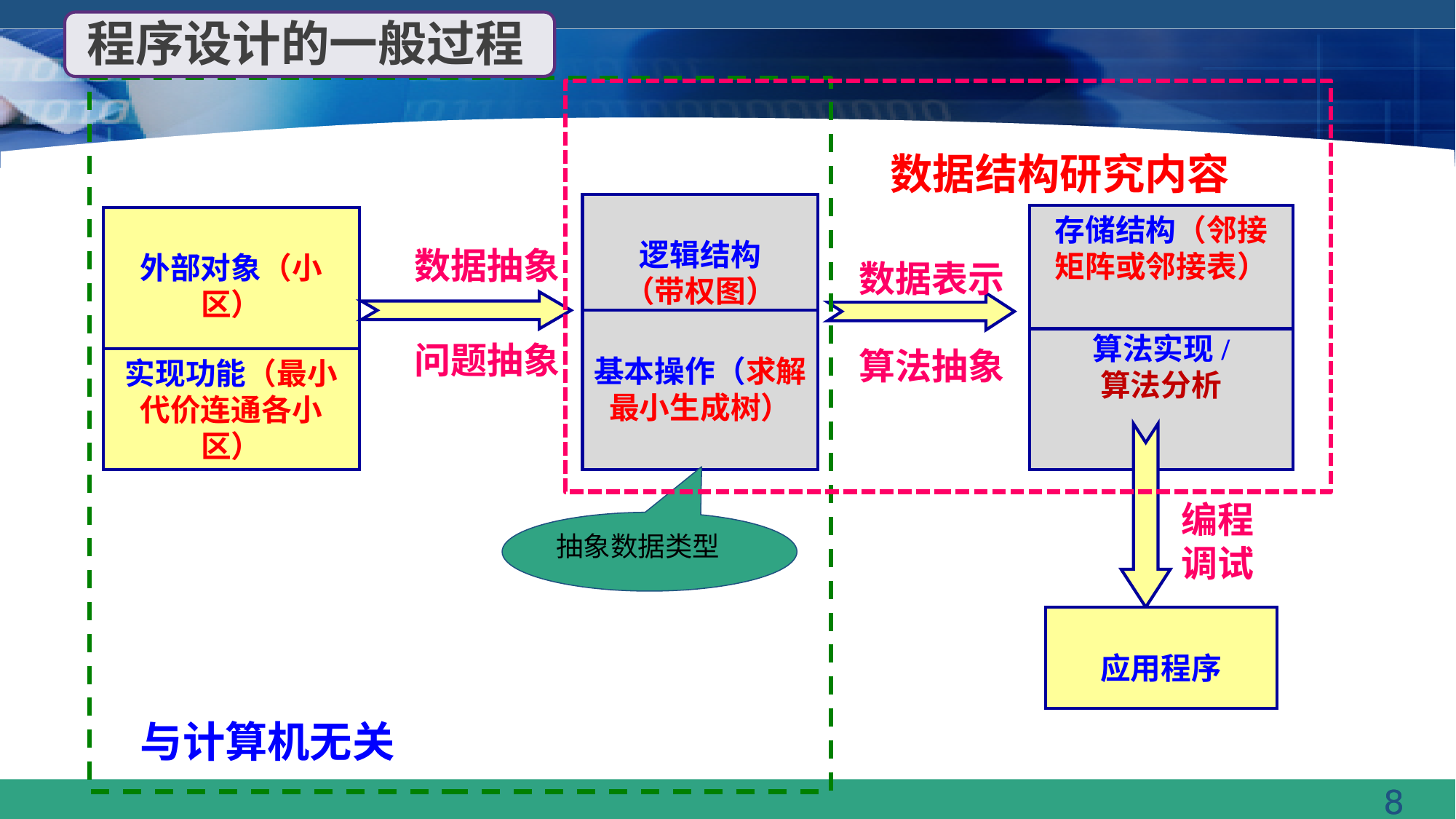

程序设计的一般过程

数据结构研究内容

逻辑结构
（带权图）
存储结构（邻接矩阵或邻接表）

外部对象（小区）
数据抽象

问题抽象
数据表示

算法抽象

基本操作（求解最小生成树）
算法实现/
算法分析
实现功能（最小代价连通各小区）

编程
调试
抽象数据类型

应用程序
与计算机无关